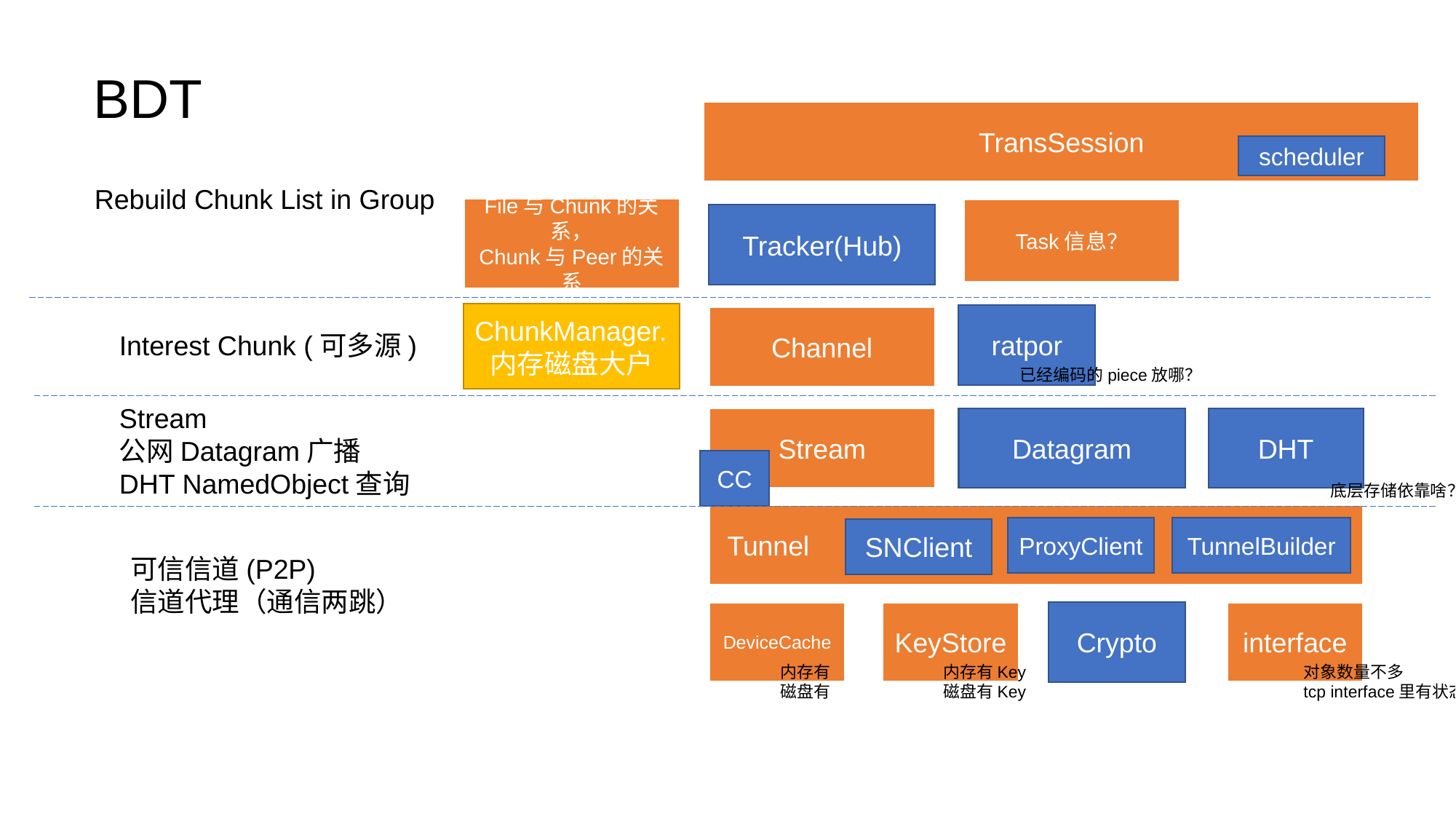

BDT
TransSession
scheduler
Rebuild Chunk List in Group
File与Chunk的关系，
Chunk与Peer的关系
Task信息？
Tracker(Hub)
ChunkManager.内存磁盘大户
ratpor
Channel
Interest Chunk (可多源)
已经编码的piece放哪？
Stream
公网Datagram广播
DHT NamedObject查询
DHT
Stream
Datagram
CC
底层存储依靠啥？
 Tunnel
ProxyClient
TunnelBuilder
SNClient
可信信道(P2P)
信道代理（通信两跳）
interface
DeviceCache
Crypto
KeyStore
内存有
磁盘有
内存有Key
磁盘有Key
对象数量不多
tcp interface里有状态？